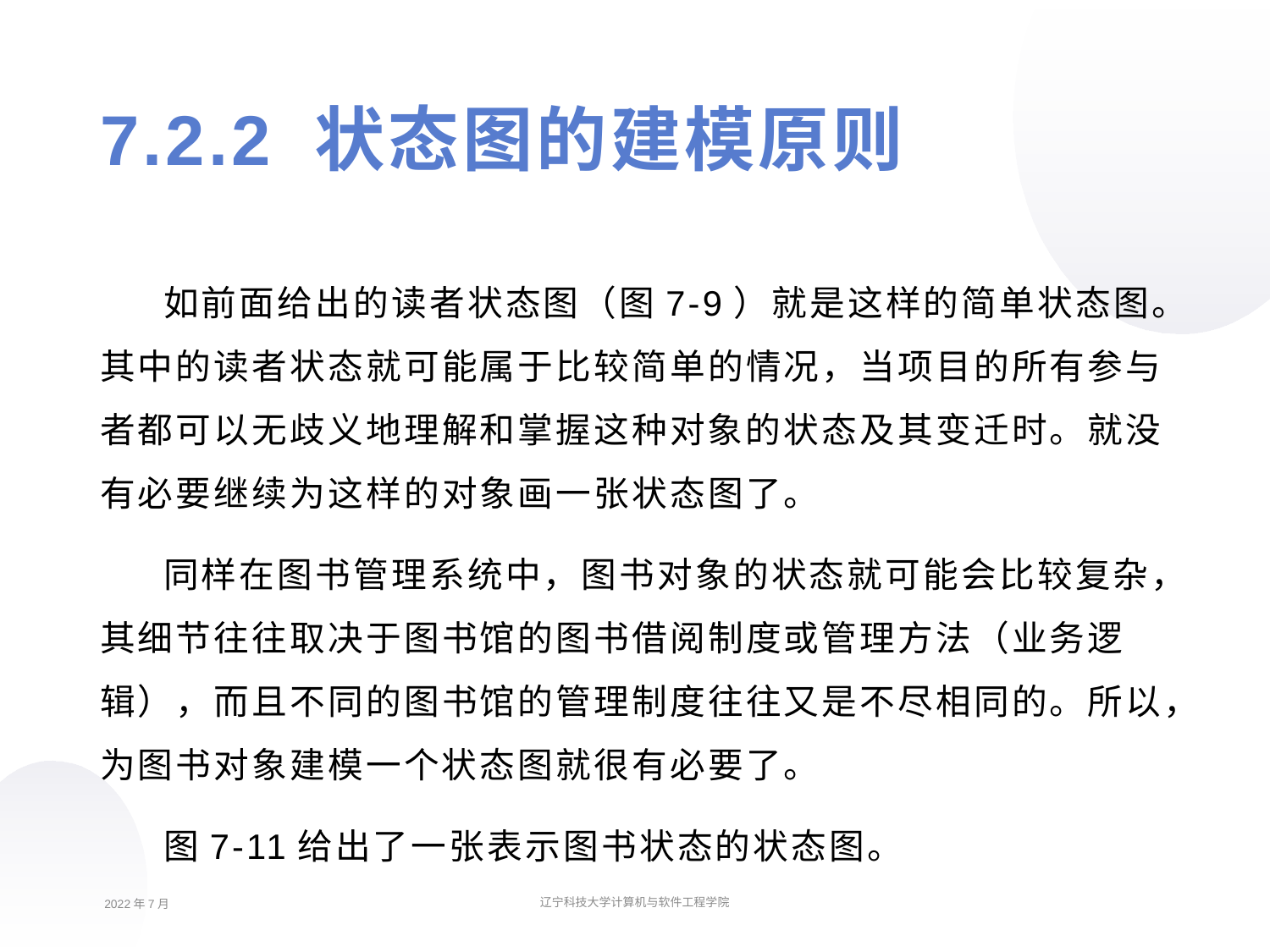

7.2.2 状态图的建模原则
如前面给出的读者状态图（图7-9）就是这样的简单状态图。其中的读者状态就可能属于比较简单的情况，当项目的所有参与者都可以无歧义地理解和掌握这种对象的状态及其变迁时。就没有必要继续为这样的对象画一张状态图了。
同样在图书管理系统中，图书对象的状态就可能会比较复杂，其细节往往取决于图书馆的图书借阅制度或管理方法（业务逻辑），而且不同的图书馆的管理制度往往又是不尽相同的。所以，为图书对象建模一个状态图就很有必要了。
图7-11给出了一张表示图书状态的状态图。

2022年7月
辽宁科技大学计算机与软件工程学院
46